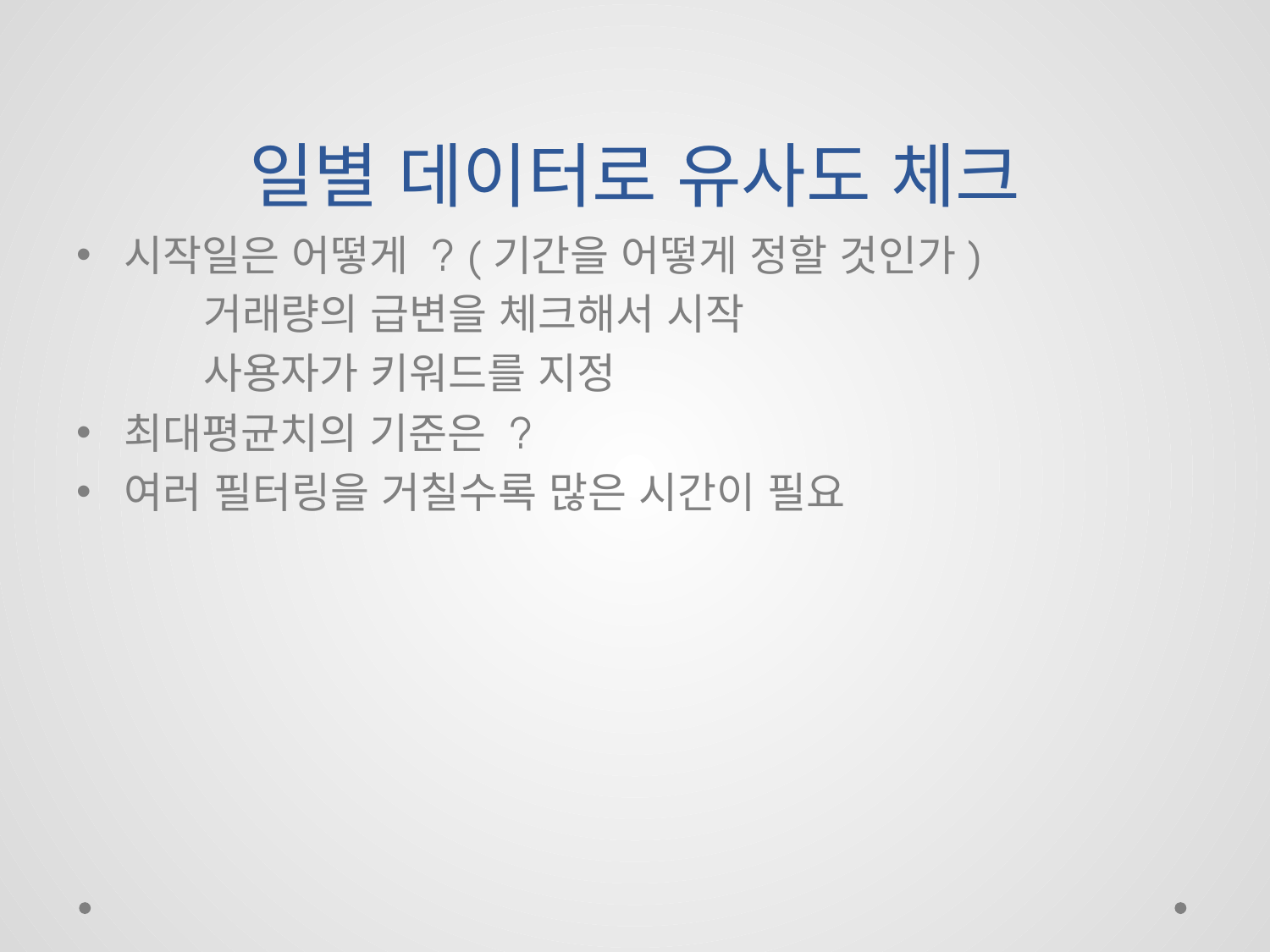

# 일별 데이터로 유사도 체크
시작일은 어떻게 ? (기간을 어떻게 정할 것인가)
	거래량의 급변을 체크해서 시작
	사용자가 키워드를 지정
최대평균치의 기준은 ?
여러 필터링을 거칠수록 많은 시간이 필요